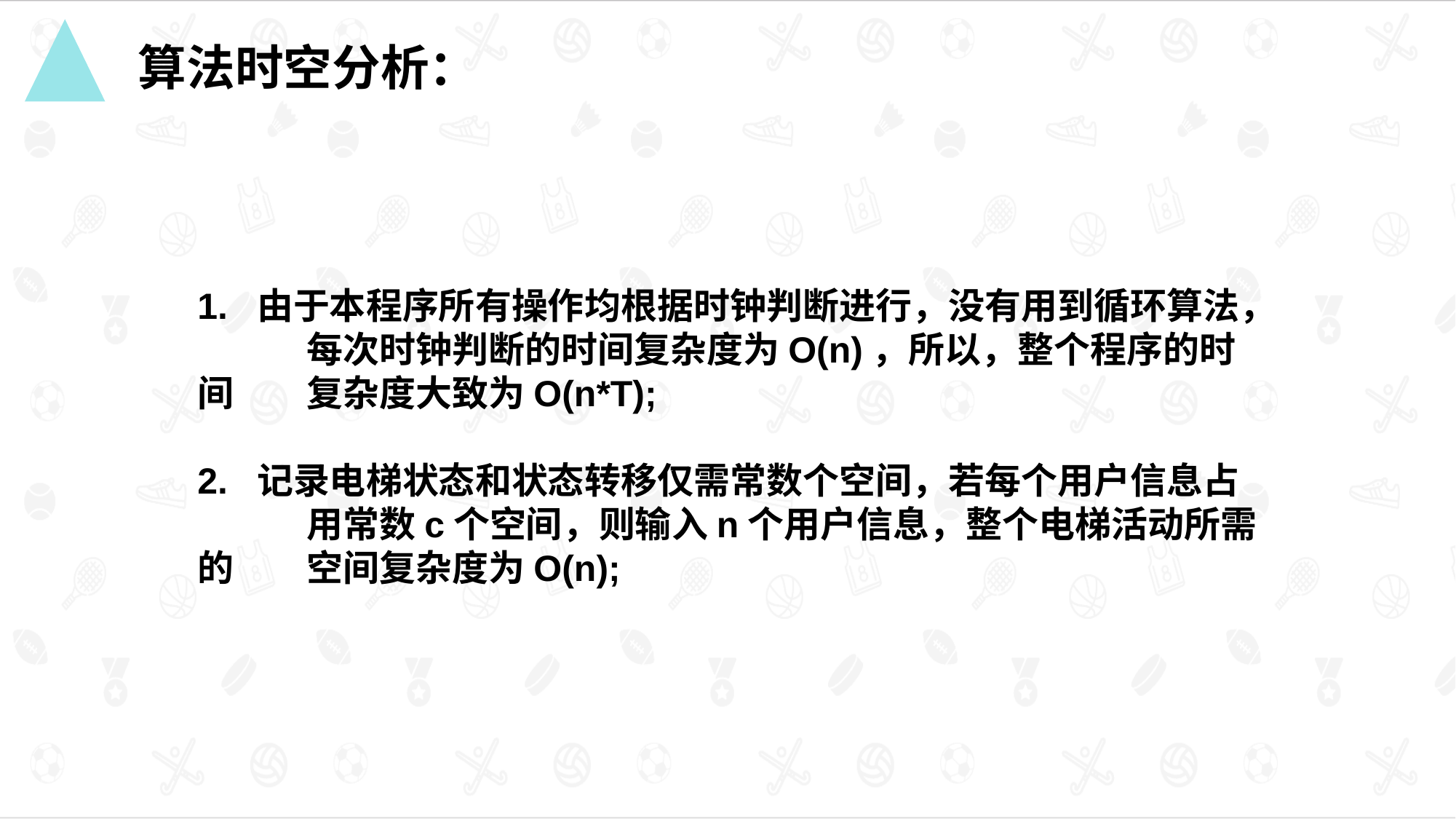

算法时空分析：
1.  由于本程序所有操作均根据时钟判断进行，没有用到循环算法，	每次时钟判断的时间复杂度为O(n)，所以，整个程序的时间	复杂度大致为O(n*T);

2.  记录电梯状态和状态转移仅需常数个空间，若每个用户信息占	用常数c个空间，则输入n个用户信息，整个电梯活动所需的	空间复杂度为O(n);